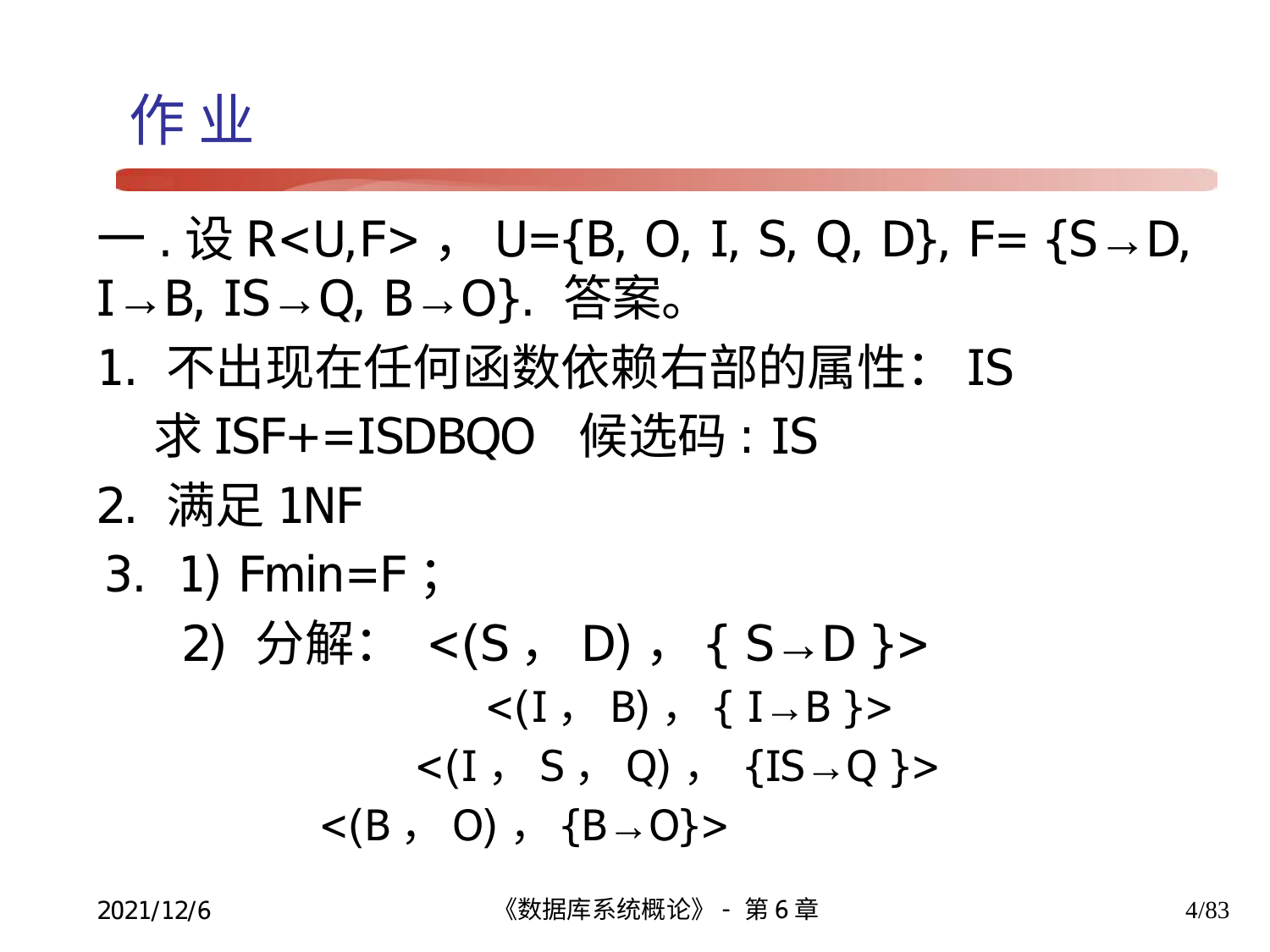

# 作 业
一.设R<U,F>，U={B, O, I, S, Q, D}, F= {S→D, I→B, IS→Q, B→O}. 答案。
1. 不出现在任何函数依赖右部的属性：IS
    求ISF+=ISDBQO  候选码: IS
2. 满足1NF
3.  1) Fmin=F；
     2) 分解： <(S，D)，{ S→D }>
	               <(I，B)，{ I→B }>
		<(I，S，Q)， {IS→Q }>
            <(B，O)，{B→O}>

《数据库系统概论》- 第6章
4/83
2021/12/6